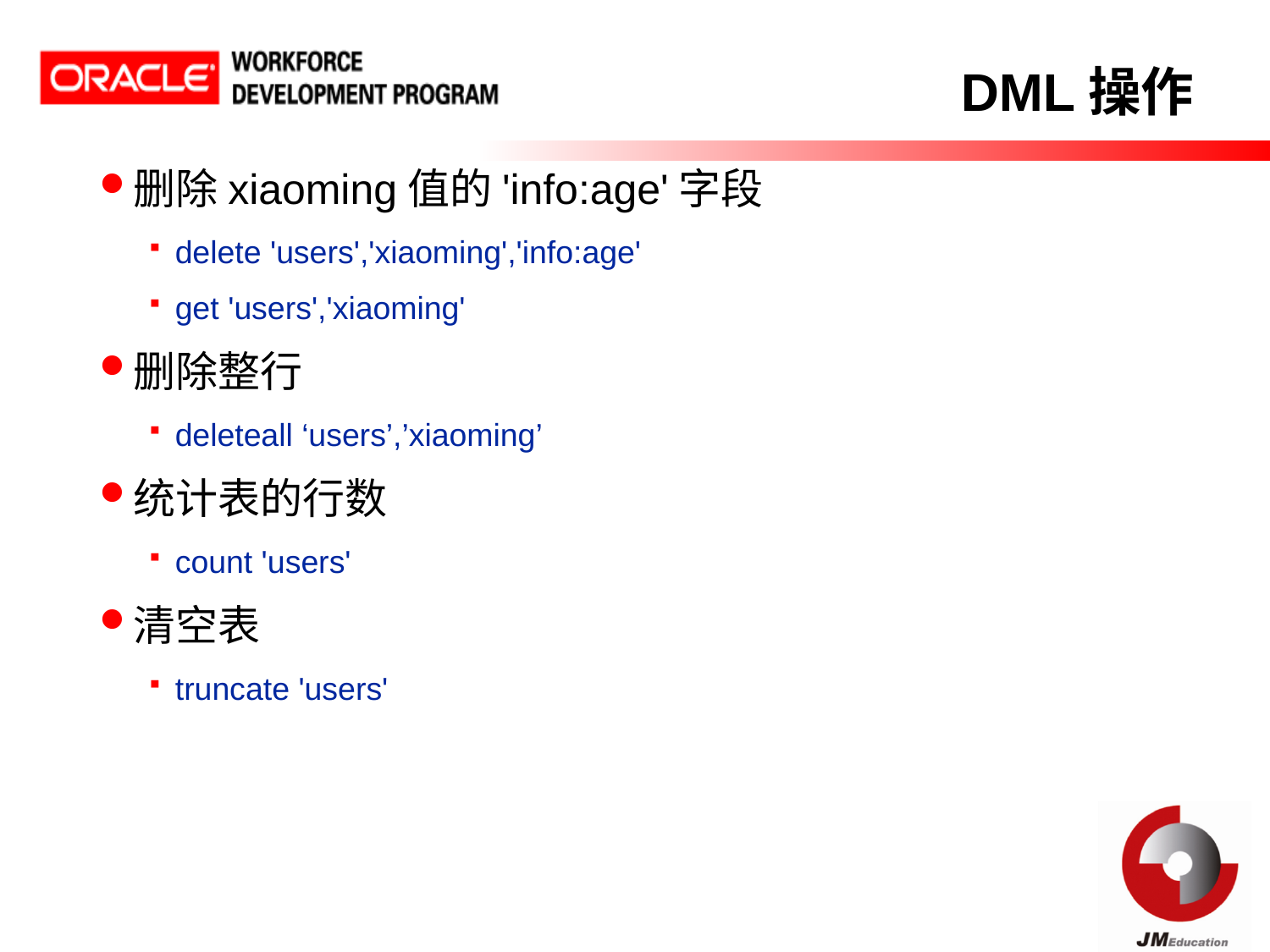

DML操作
删除xiaoming值的'info:age'字段
delete 'users','xiaoming','info:age'
get 'users','xiaoming'
删除整行
deleteall ‘users’,’xiaoming’
统计表的行数
count 'users'
清空表
truncate 'users'